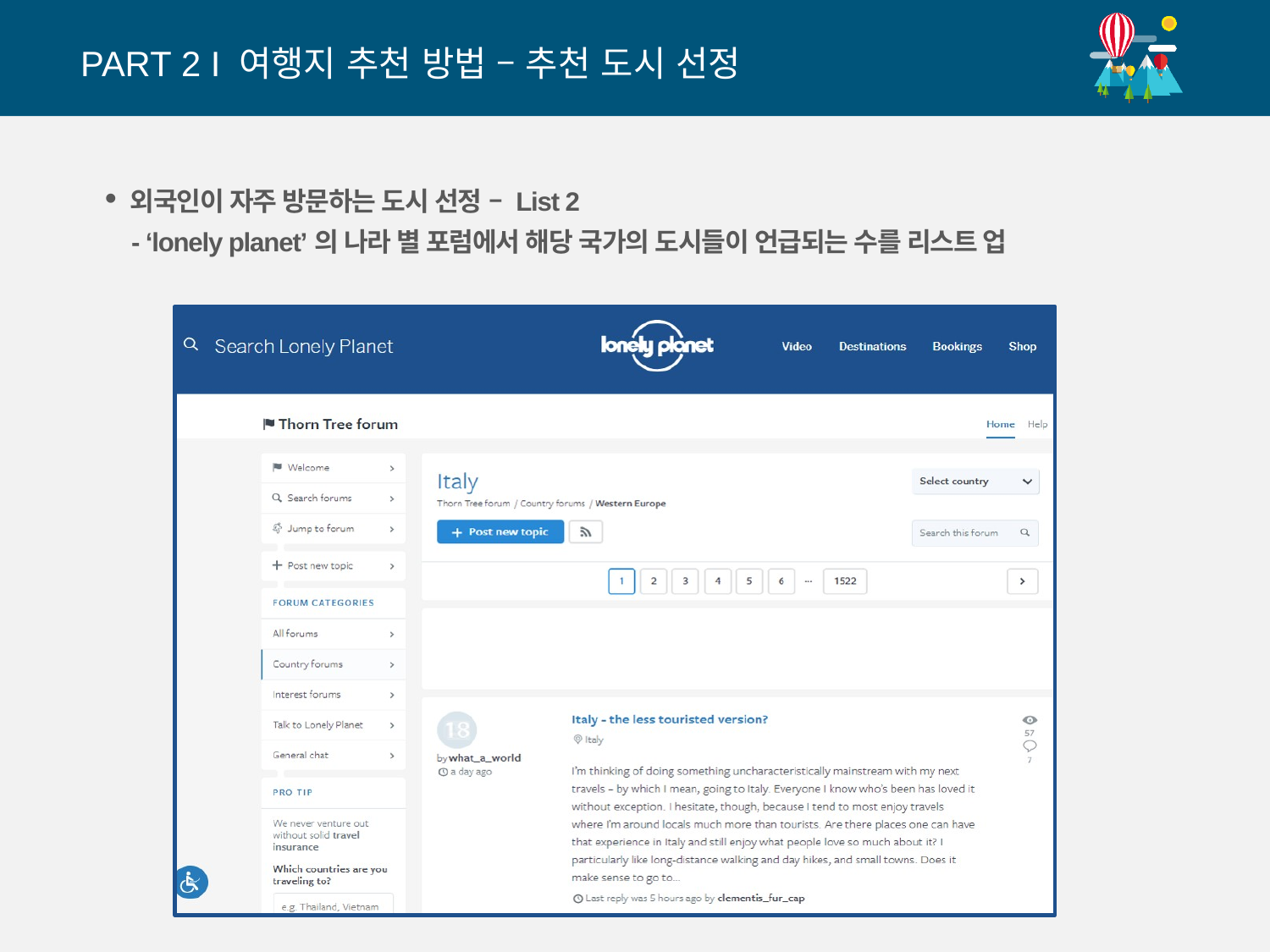

PART 2 I 여행지 추천 방법 – 추천 도시 선정
외국인이 자주 방문하는 도시 선정 – List 2
    - ‘lonely planet’의 나라 별 포럼에서 해당 국가의 도시들이 언급되는 수를 리스트 업